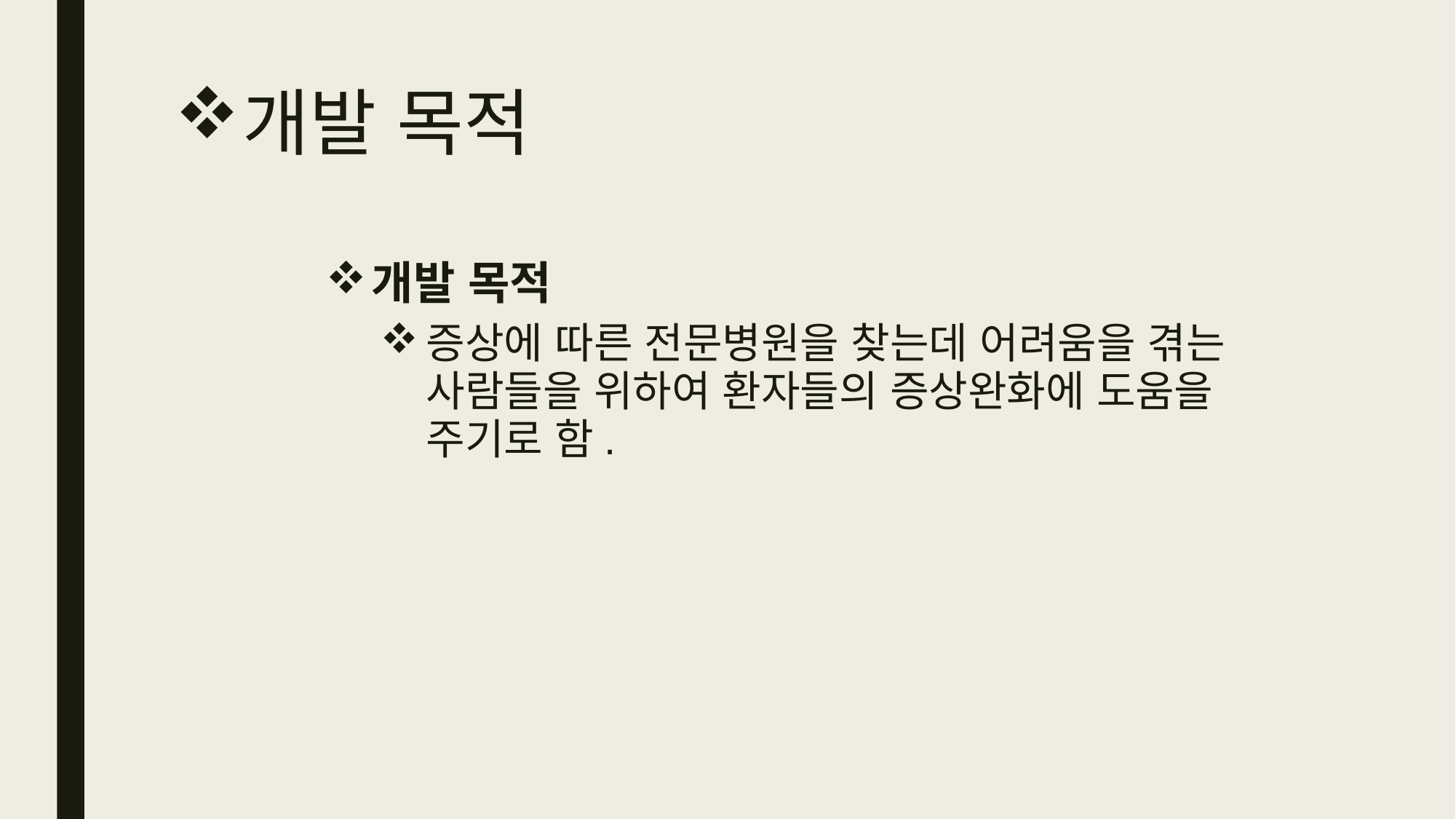

# 개발 목적

개발 목적
증상에 따른 전문병원을 찾는데 어려움을 겪는 사람들을 위하여 환자들의 증상완화에 도움을 주기로 함.